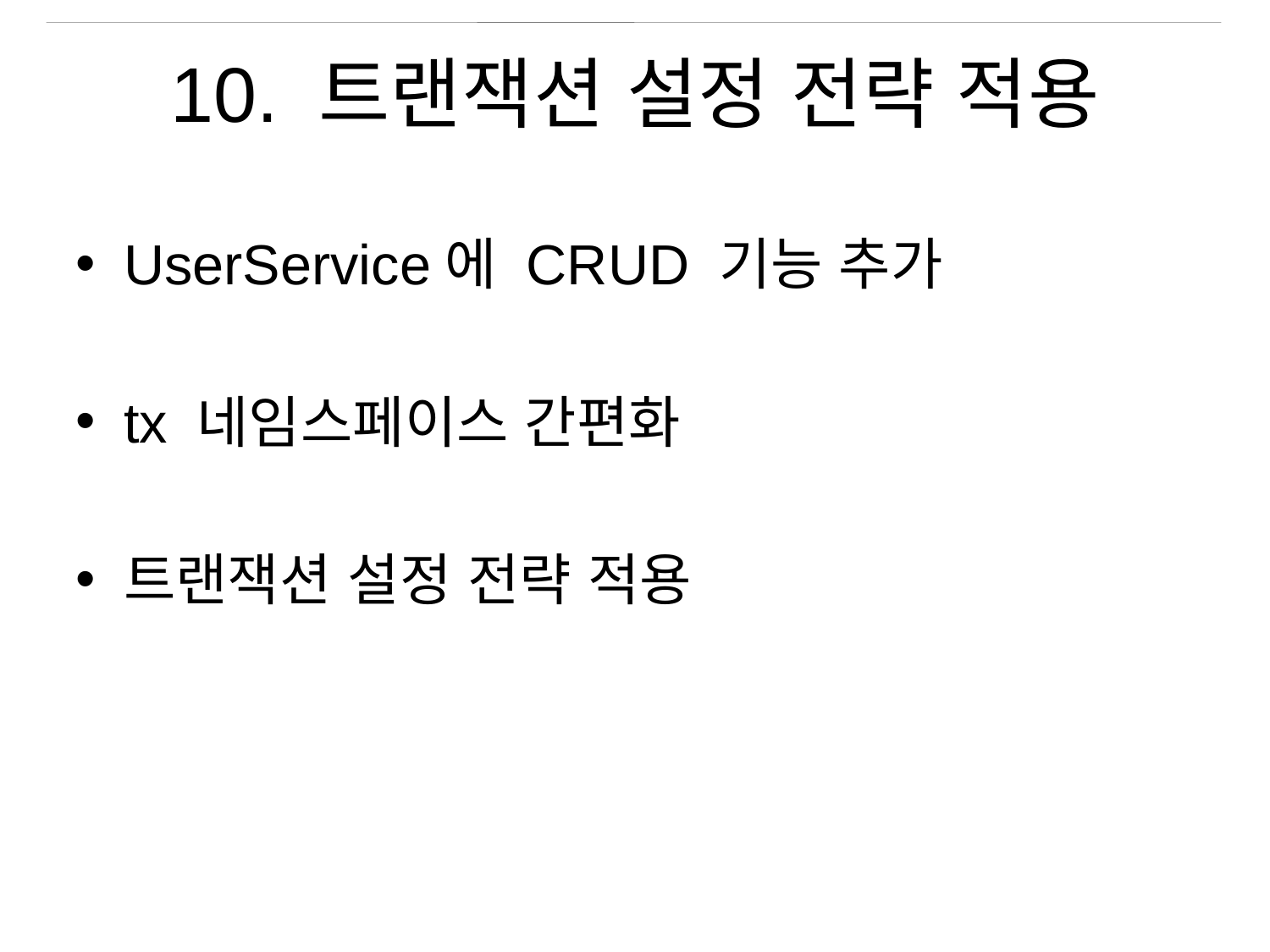

# 10. 트랜잭션 설정 전략 적용
UserService에 CRUD 기능 추가

tx 네임스페이스 간편화

트랜잭션 설정 전략 적용